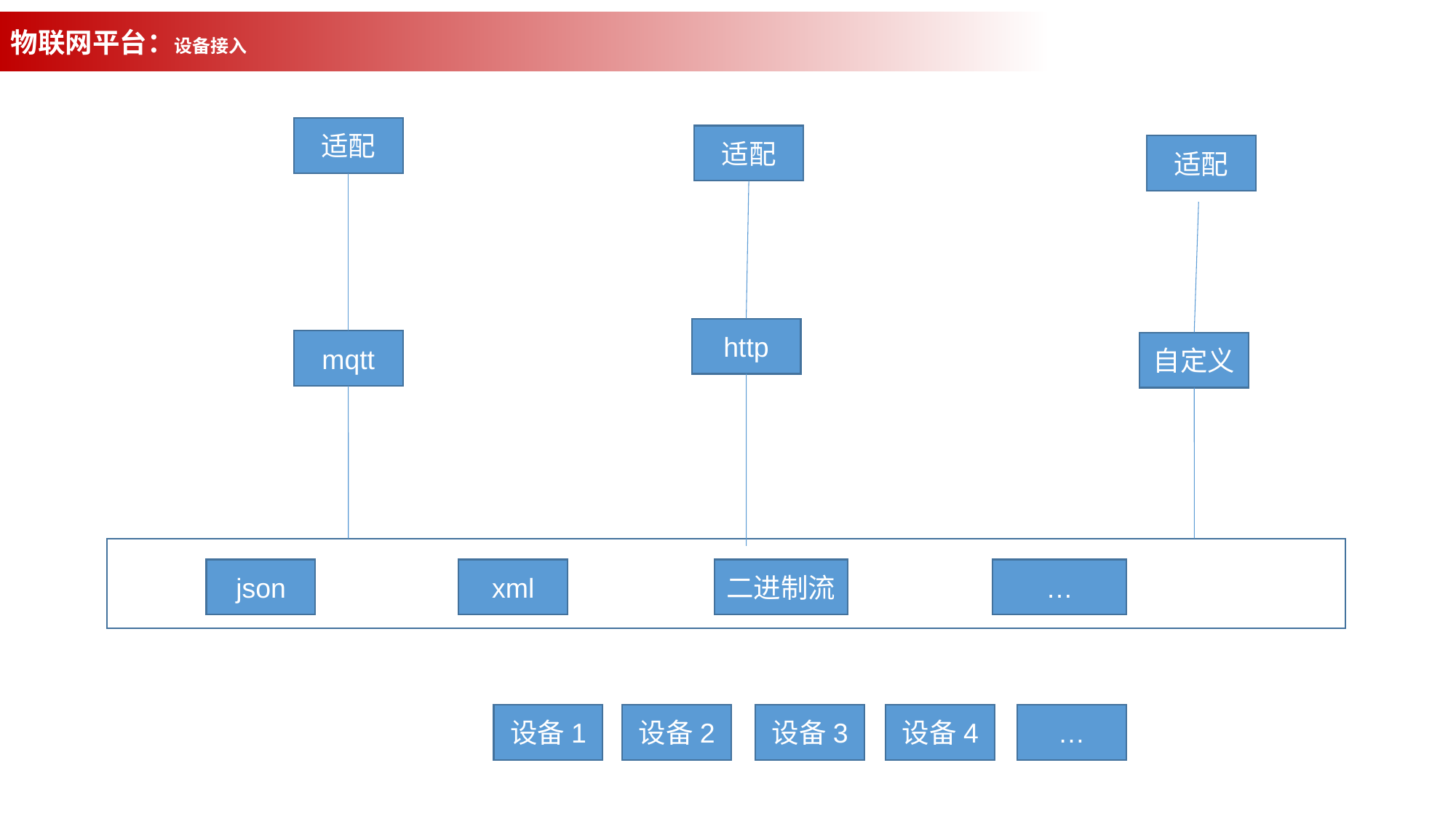

物联网平台：设备接入
适配
适配
适配
http
mqtt
自定义

…
xml
二进制流
json
…
设备1
设备2
设备3
设备4